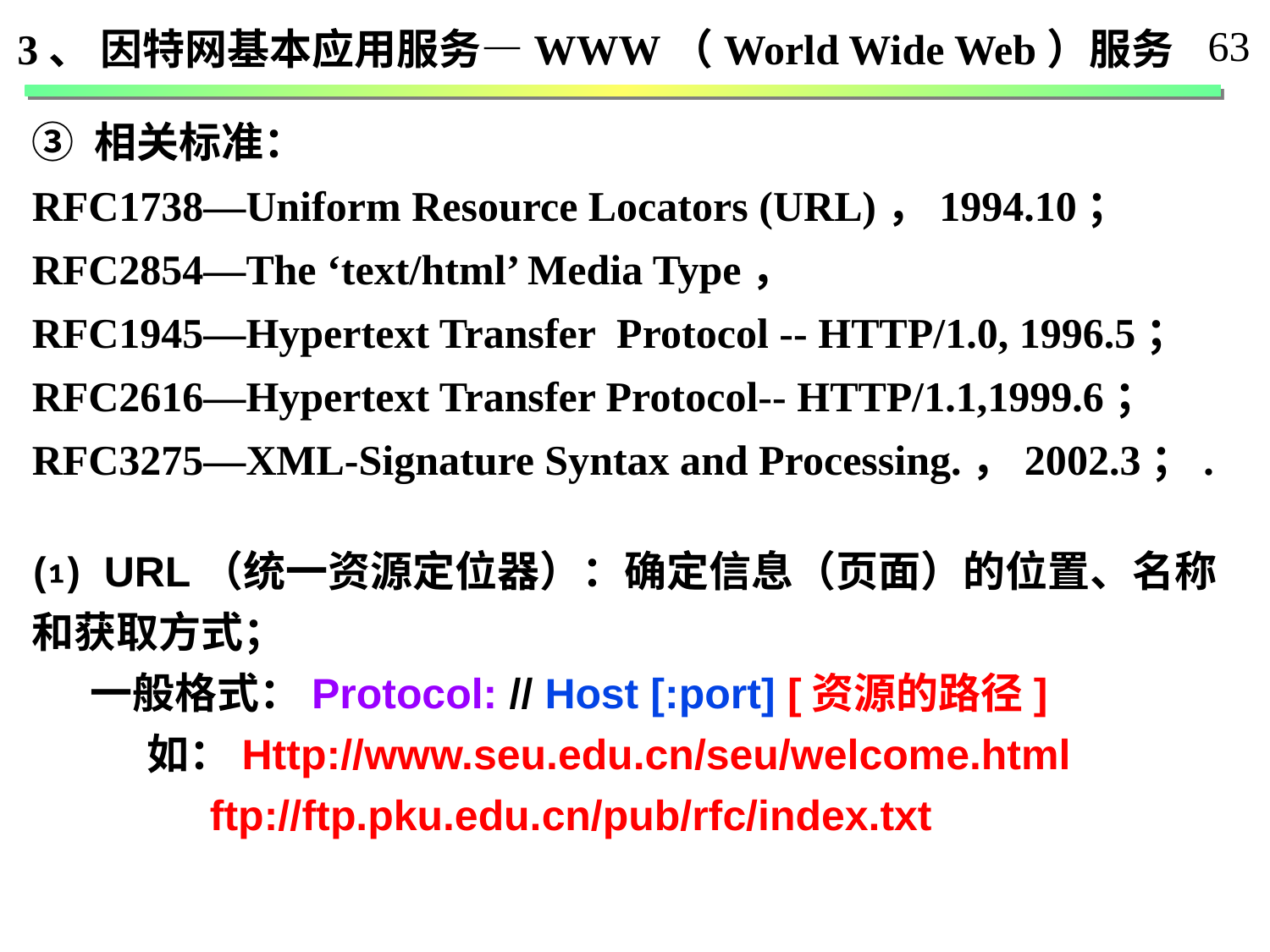

63
3、 因特网基本应用服务—WWW（World Wide Web）服务

③ 相关标准：
RFC1738—Uniform Resource Locators (URL)，1994.10；
RFC2854—The ‘text/html’ Media Type，
RFC1945—Hypertext Transfer  Protocol -- HTTP/1.0, 1996.5；
RFC2616—Hypertext Transfer Protocol-- HTTP/1.1,1999.6；
RFC3275—XML-Signature Syntax and Processing.，2002.3；.

⑴  URL（统一资源定位器）：确定信息（页面）的位置、名称和获取方式；
     一般格式：Protocol: // Host [:port] [资源的路径]
           如：Http://www.seu.edu.cn/seu/welcome.html
               ftp://ftp.pku.edu.cn/pub/rfc/index.txt